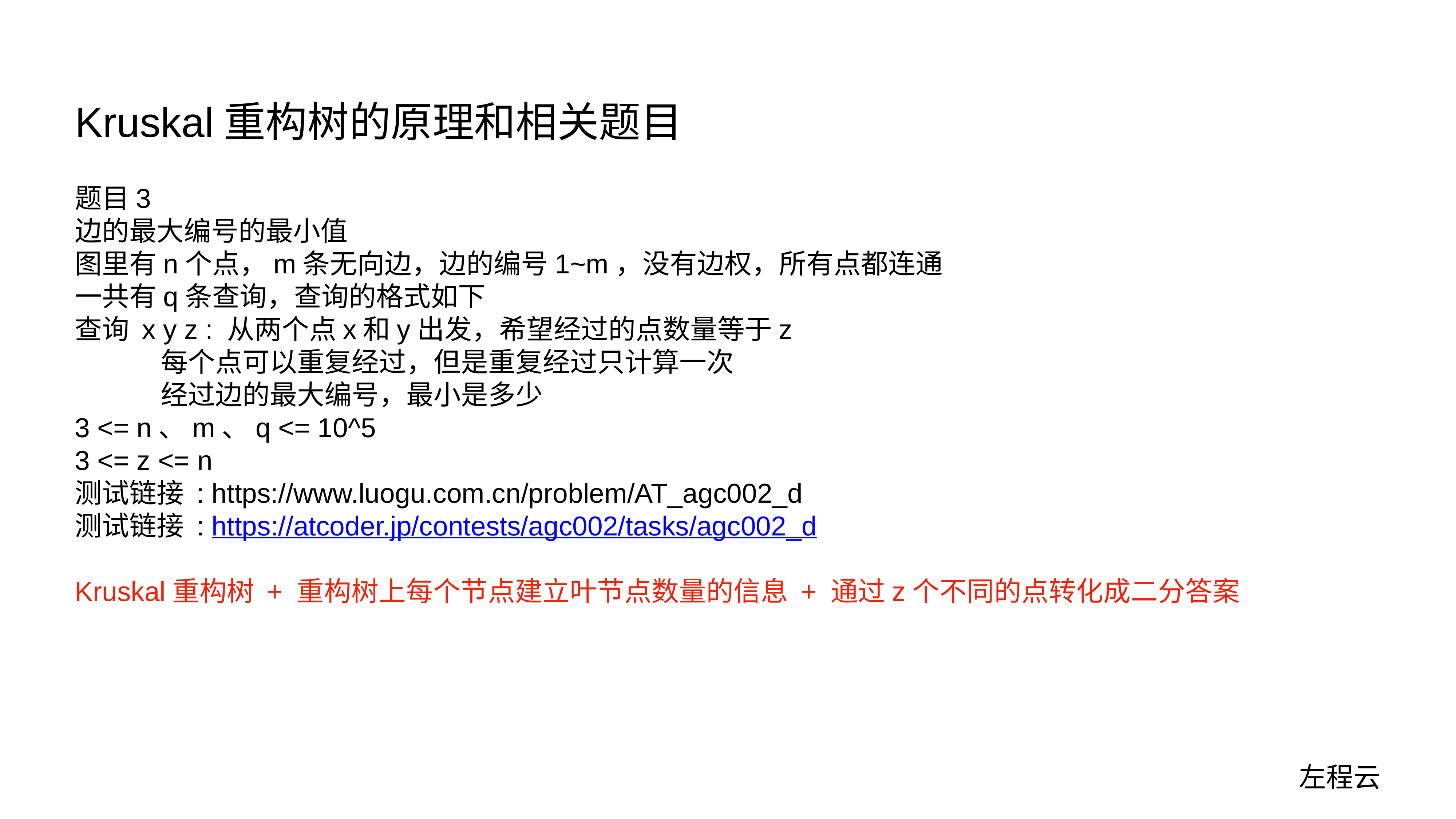

# Kruskal重构树的原理和相关题目
题目3
边的最大编号的最小值
图里有n个点，m条无向边，边的编号1~m，没有边权，所有点都连通
一共有q条查询，查询的格式如下
查询 x y z : 从两个点x和y出发，希望经过的点数量等于z
             每个点可以重复经过，但是重复经过只计算一次
             经过边的最大编号，最小是多少
3 <= n、m、q <= 10^5
3 <= z <= n
测试链接 : https://www.luogu.com.cn/problem/AT_agc002_d
测试链接 : https://atcoder.jp/contests/agc002/tasks/agc002_d

Kruskal重构树 + 重构树上每个节点建立叶节点数量的信息 + 通过z个不同的点转化成二分答案
左程云